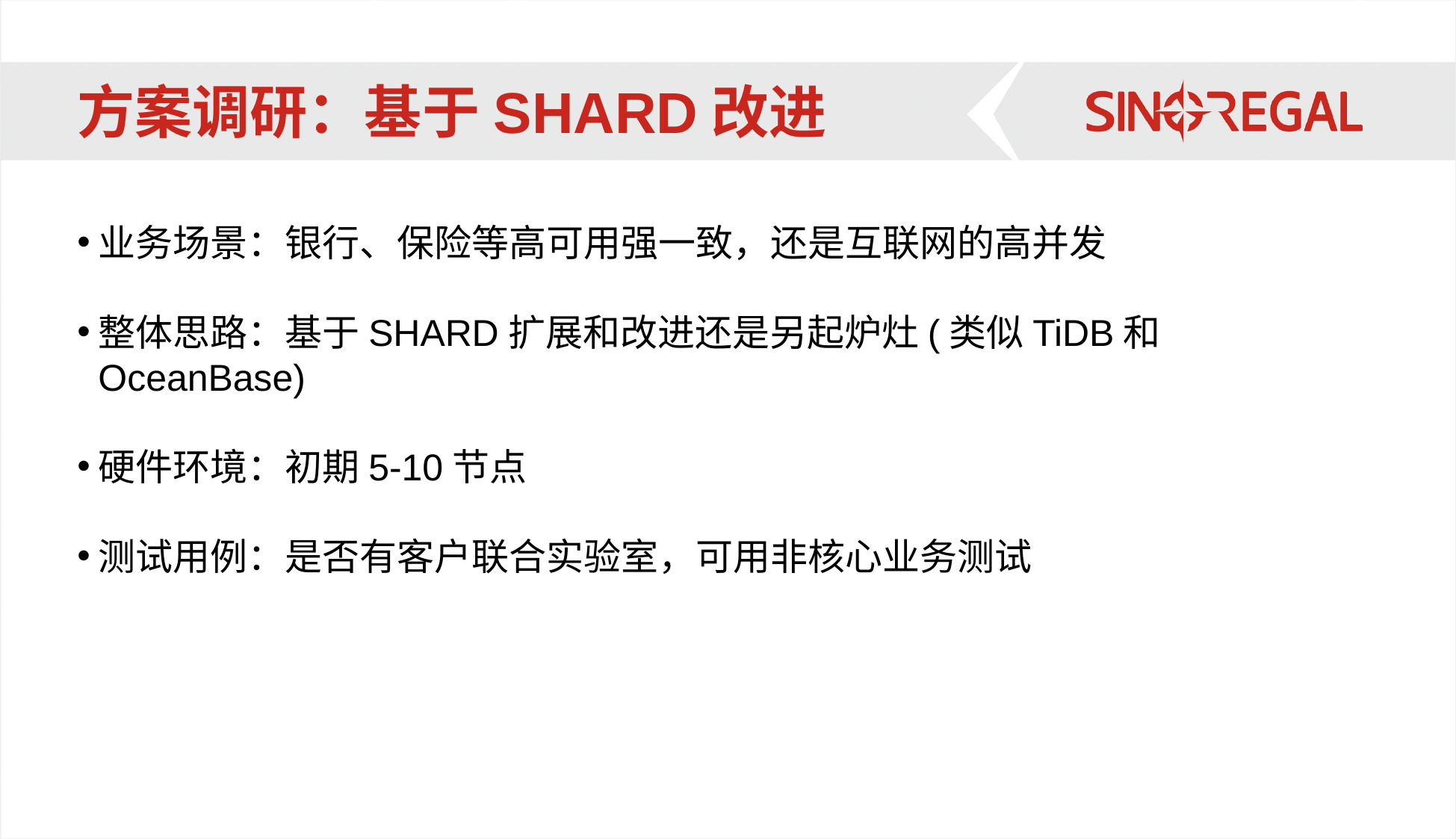

方案调研：基于SHARD改进
业务场景：银行、保险等高可用强一致，还是互联网的高并发

整体思路：基于SHARD扩展和改进还是另起炉灶(类似TiDB和OceanBase)

硬件环境：初期5-10节点

测试用例：是否有客户联合实验室，可用非核心业务测试